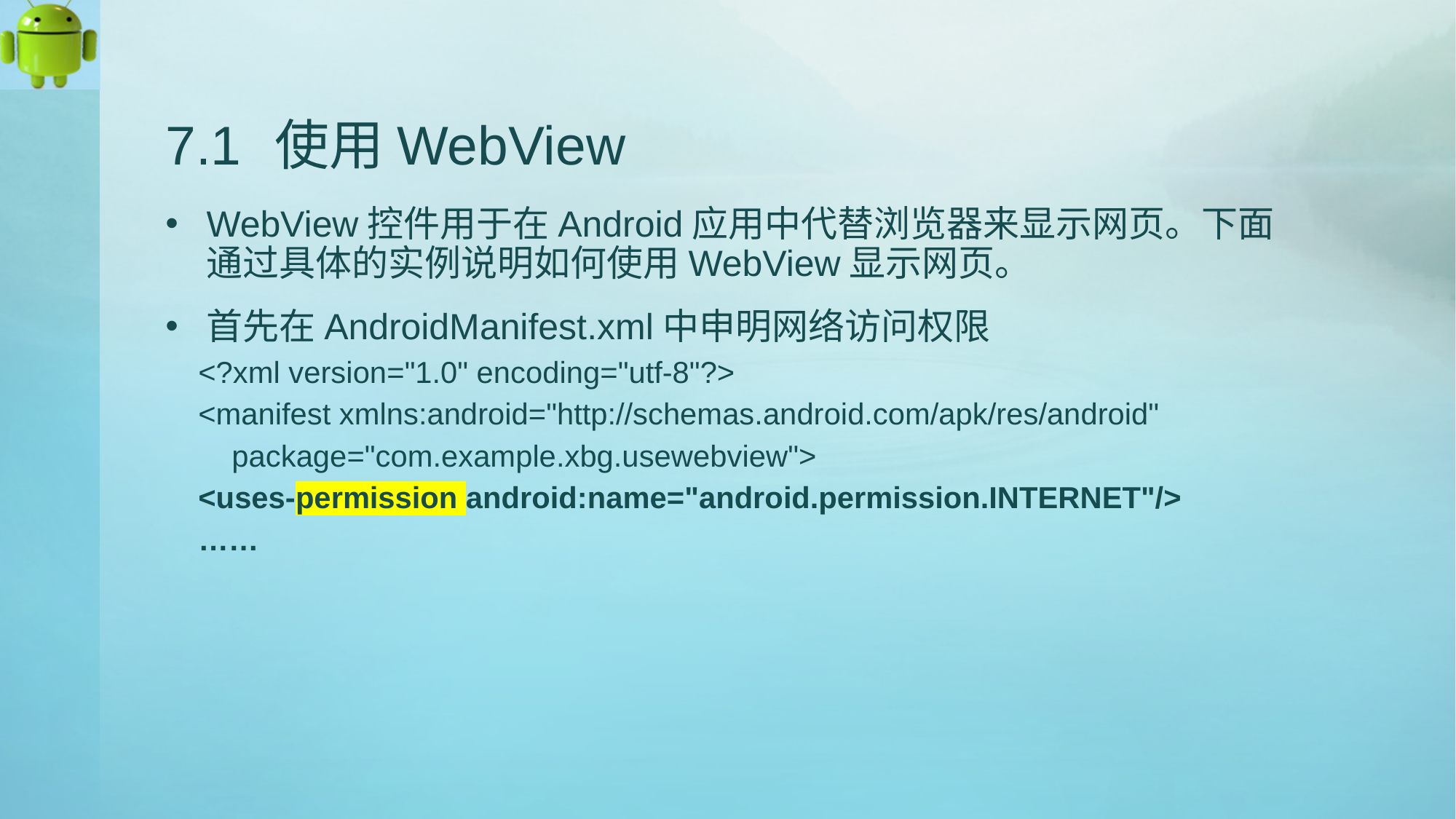

# 7.1	使用WebView
WebView控件用于在Android应用中代替浏览器来显示网页。下面通过具体的实例说明如何使用WebView显示网页。
首先在AndroidManifest.xml中申明网络访问权限
<?xml version="1.0" encoding="utf-8"?>
<manifest xmlns:android="http://schemas.android.com/apk/res/android"
    package="com.example.xbg.usewebview">
<uses-permission android:name="android.permission.INTERNET"/>
……